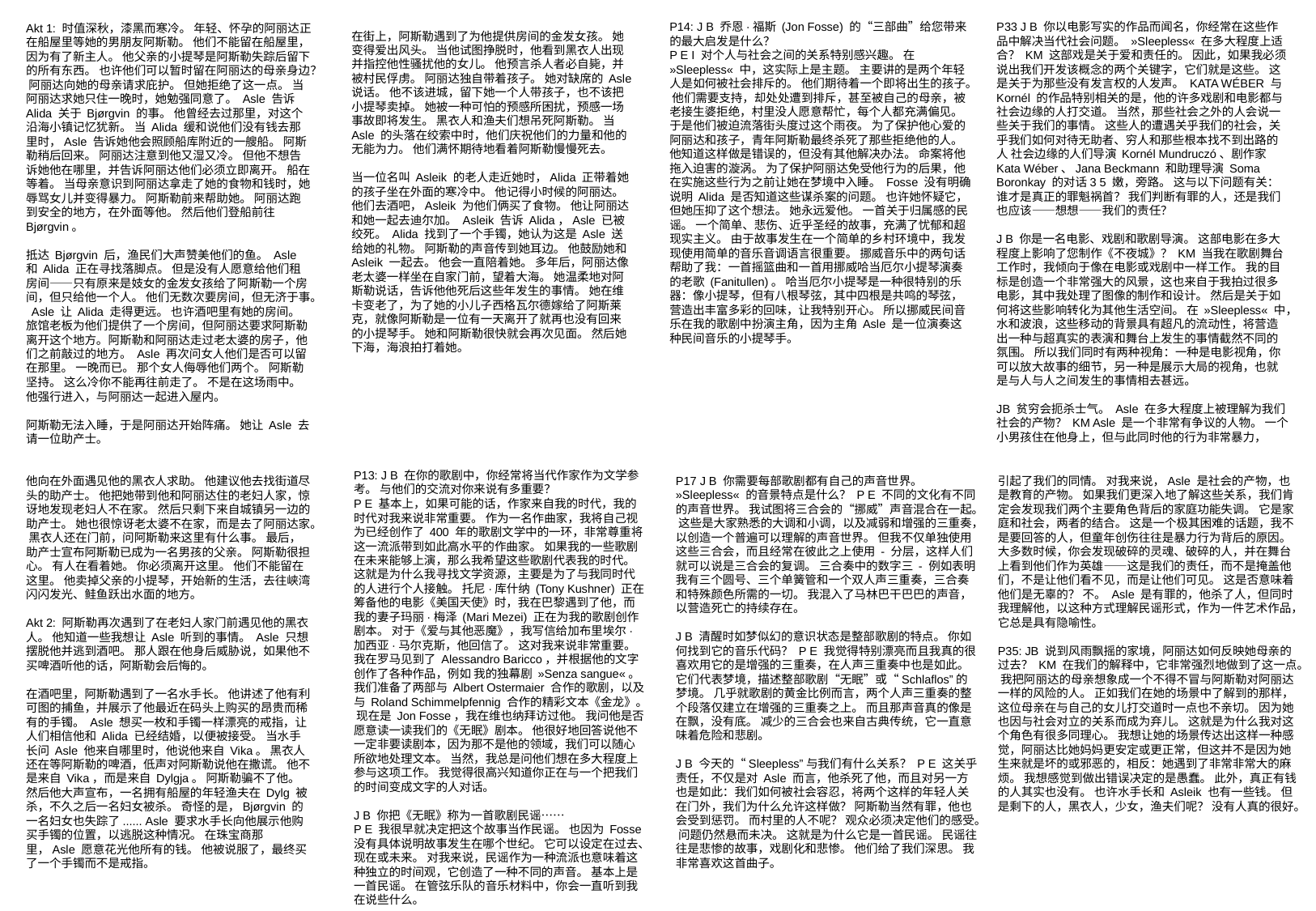

P14: J B 乔恩·福斯 (Jon Fosse) 的“三部曲”给您带来的最大启发是什么？
P E I 对个人与社会之间的关系特别感兴趣。 在 »Sleepless« 中，这实际上是主题。 主要讲的是两个年轻人是如何被社会排斥的。 他们期待着一个即将出生的孩子。 他们需要支持，却处处遭到排斥，甚至被自己的母亲，被老接生婆拒绝，村里没人愿意帮忙，每个人都充满偏见。 于是他们被迫流落街头度过这个雨夜。 为了保护他心爱的阿丽达和孩子，青年阿斯勒最终杀死了那些拒绝他的人。 他知道这样做是错误的，但没有其他解决办法。 命案将他拖入迫害的漩涡。 为了保护阿丽达免受他行为的后果，他在实施这些行为之前让她在梦境中入睡。 Fosse 没有明确说明 Alida 是否知道这些谋杀案的问题。 也许她怀疑它，但她压抑了这个想法。 她永远爱他。 一首关于归属感的民谣。 一个简单、悲伤、近乎圣经的故事，充满了忧郁和超现实主义。 由于故事发生在一个简单的乡村环境中，我发现使用简单的音乐音调语言很重要。 挪威音乐中的两句话帮助了我：一首摇篮曲和一首用挪威哈当厄尔小提琴演奏的老歌 (Fanitullen)。 哈当厄尔小提琴是一种很特别的乐器：像小提琴，但有八根琴弦，其中四根是共鸣的琴弦，营造出丰富多彩的回味，让我特别开心。 所以挪威民间音乐在我的歌剧中扮演主角，因为主角 Asle 是一位演奏这种民间音乐的小提琴手。

P33 J B 你以电影写实的作品而闻名，你经常在这些作品中解决当代社会问题。 »Sleepless« 在多大程度上适合？ KM 这部戏是关于爱和责任的。 因此，如果我必须说出我们开发该概念的两个关键字，它们就是这些。 这是关于为那些没有发言权的人发声。 KATA WÉBER 与 Kornél 的作品特别相关的是，他的许多戏剧和电影都与社会边缘的人打交道。 当然，那些社会之外的人会说一些关于我们的事情。 这些人的遭遇关乎我们的社会，关乎我们如何对待无助者、穷人和那些根本找不到出路的人 社会边缘的人们导演 Kornél Mundruczó、剧作家 Kata Wéber、Jana Beckmann 和助理导演 Soma Boronkay 的对话3 5 嫩，旁路。 这与以下问题有关：谁才是真正的罪魁祸首？ 我们判断有罪的人，还是我们也应该——想想——我们的责任？

J B 你是一名电影、戏剧和歌剧导演。 这部电影在多大程度上影响了您制作《不夜城》？ KM 当我在歌剧舞台工作时，我倾向于像在电影或戏剧中一样工作。 我的目标是创造一个非常强大的风景，这也来自于我拍过很多电影，其中我处理了图像的制作和设计。 然后是关于如何将这些影响转化为其他生活空间。 在 »Sleepless« 中，水和波浪，这些移动的背景具有超凡的流动性，将营造出一种与超真实的表演和舞台上发生的事情截然不同的氛围。 所以我们同时有两种视角：一种是电影视角，你可以放大故事的细节，另一种是展示大局的视角，也就是与人与人之间发生的事情相去甚远。

JB 贫穷会扼杀士气。 Asle 在多大程度上被理解为我们社会的产物？ KM Asle 是一个非常有争议的人物。 一个小男孩住在他身上，但与此同时他的行为非常暴力，
Akt 1: 时值深秋，漆黑而寒冷。 年轻、怀孕的阿丽达正在船屋里等她的男朋友阿斯勒。 他们不能留在船屋里，因为有了新主人。 他父亲的小提琴是阿斯勒失踪后留下的所有东西。 也许他们可以暂时留在阿丽达的母亲身边？ 阿丽达向她的母亲请求庇护。 但她拒绝了这一点。 当阿丽达求她只住一晚时，她勉强同意了。 Asle 告诉 Alida 关于 Bjørgvin 的事。 他曾经去过那里，对这个沿海小镇记忆犹新。 当 Alida 缓和说他们没有钱去那里时，Asle 告诉她他会照顾船库附近的一艘船。 阿斯勒稍后回来。 阿丽达注意到他又湿又冷。 但他不想告诉她他在哪里，并告诉阿丽达他们必须立即离开。 船在等着。 当母亲意识到阿丽达拿走了她的食物和钱时，她辱骂女儿并变得暴力。 阿斯勒前来帮助她。 阿丽达跑到安全的地方，在外面等他。 然后他们登船前往 Bjørgvin。

抵达 Bjørgvin 后，渔民们大声赞美他们的鱼。 Asle 和 Alida 正在寻找落脚点。 但是没有人愿意给他们租房间——只有原来是妓女的金发女孩给了阿斯勒一个房间，但只给他一个人。 他们无数次要房间，但无济于事。 Asle 让 Alida 走得更远。 也许酒吧里有她的房间。 旅馆老板为他们提供了一个房间，但阿丽达要求阿斯勒离开这个地方。阿斯勒和阿丽达走过老太婆的房子，他们之前敲过的地方。 Asle 再次问女人他们是否可以留在那里。 一晚而已。 那个女人侮辱他们两个。 阿斯勒坚持。 这么冷你不能再往前走了。 不是在这场雨中。 他强行进入，与阿丽达一起进入屋内。

阿斯勒无法入睡，于是阿丽达开始阵痛。 她让 Asle 去请一位助产士。

他向在外面遇见他的黑衣人求助。 他建议他去找街道尽头的助产士。 他把她带到他和阿丽达住的老妇人家，惊讶地发现老妇人不在家。 然后只剩下来自城镇另一边的助产士。 她也很惊讶老太婆不在家，而是去了阿丽达家。 黑衣人还在门前，问阿斯勒来这里有什么事。 最后，助产士宣布阿斯勒已成为一名男孩的父亲。 阿斯勒很担心。 有人在看着她。 你必须离开这里。 他们不能留在这里。 他卖掉父亲的小提琴，开始新的生活，去往峡湾闪闪发光、鲑鱼跃出水面的地方。

Akt 2: 阿斯勒再次遇到了在老妇人家门前遇见他的黑衣人。 他知道一些我想让 Asle 听到的事情。 Asle 只想摆脱他并逃到酒吧。 那人跟在他身后威胁说，如果他不买啤酒听他的话，阿斯勒会后悔的。

在酒吧里，阿斯勒遇到了一名水手长。 他讲述了他有利可图的捕鱼，并展示了他最近在码头上购买的昂贵而稀有的手镯。 Asle 想买一枚和手镯一样漂亮的戒指，让人们相信他和 Alida 已经结婚，以便被接受。 当水手长问 Asle 他来自哪里时，他说他来自 Vika。 黑衣人还在等阿斯勒的啤酒，低声对阿斯勒说他在撒谎。 他不是来自 Vika，而是来自 Dylgja。 阿斯勒骗不了他。 然后他大声宣布，一名拥有船屋的年轻渔夫在 Dylg 被杀，不久之后一名妇女被杀。 奇怪的是，Bjørgvin 的一名妇女也失踪了...... Asle 要求水手长向他展示他购买手镯的位置，以逃脱这种情况。 在珠宝商那里，Asle 愿意花光他所有的钱。 他被说服了，最终买了一个手镯而不是戒指。
在街上，阿斯勒遇到了为他提供房间的金发女孩。 她变得爱出风头。 当他试图挣脱时，他看到黑衣人出现并指控他性骚扰他的女儿。 他预言杀人者必自毙，并被村民俘虏。 阿丽达独自带着孩子。 她对缺席的 Asle 说话。 他不该进城，留下她一个人带孩子，也不该把小提琴卖掉。 她被一种可怕的预感所困扰，预感一场事故即将发生。 黑衣人和渔夫们想吊死阿斯勒。 当 Asle 的头落在绞索中时，他们庆祝他们的力量和他的无能为力。 他们满怀期待地看着阿斯勒慢慢死去。

当一位名叫 Asleik 的老人走近她时，Alida 正带着她的孩子坐在外面的寒冷中。 他记得小时候的阿丽达。 他们去酒吧，Asleik 为他们俩买了食物。 他让阿丽达和她一起去迪尔加。 Asleik 告诉 Alida，Asle 已被绞死。 Alida 找到了一个手镯，她认为这是 Asle 送给她的礼物。 阿斯勒的声音传到她耳边。 他鼓励她和 Asleik 一起去。 他会一直陪着她。 多年后，阿丽达像老太婆一样坐在自家门前，望着大海。 她温柔地对阿斯勒说话，告诉他他死后这些年发生的事情。 她在维卡变老了，为了她的小儿子西格瓦尔德嫁给了阿斯莱克，就像阿斯勒是一位有一天离开了就再也没有回来的小提琴手。 她和阿斯勒很快就会再次见面。 然后她下海，海浪拍打着她。
P13: J B 在你的歌剧中，你经常将当代作家作为文学参考。 与他们的交流对你来说有多重要？
P E 基本上，如果可能的话，作家来自我的时代，我的时代对我来说非常重要。 作为一名作曲家，我将自己视为已经创作了 400 年的歌剧文学中的一环，非常尊重将这一流派带到如此高水平的作曲家。 如果我的一些歌剧在未来能够上演，那么我希望这些歌剧代表我的时代。 这就是为什么我寻找文学资源，主要是为了与我同时代的人进行个人接触。 托尼·库什纳 (Tony Kushner) 正在筹备他的电影《美国天使》时，我在巴黎遇到了他，而我的妻子玛丽·梅泽 (Mari Mezei) 正在为我的歌剧创作剧本。 对于《爱与其他恶魔》，我写信给加布里埃尔·加西亚·马尔克斯，他回信了。 这对我来说非常重要。 我在罗马见到了 Alessandro Baricco，并根据他的文字创作了各种作品，例如 我的独幕剧 »Senza sangue«。 我们准备了两部与 Albert Ostermaier 合作的歌剧，以及与 Roland Schimmelpfennig 合作的精彩文本《金龙》。 现在是 Jon Fosse，我在维也纳拜访过他。 我问他是否愿意读一读我们的《无眠》剧本。 他很好地回答说他不一定非要读剧本，因为那不是他的领域，我们可以随心所欲地处理文本。 当然，我总是问他们想在多大程度上参与这项工作。 我觉得很高兴知道你正在与一个把我们的时间变成文字的人对话。

J B 你把《无眠》称为一首歌剧民谣……
P E 我很早就决定把这个故事当作民谣。 也因为 Fosse 没有具体说明故事发生在哪个世纪。 它可以设定在过去、现在或未来。 对我来说，民谣作为一种流派也意味着这种独立的时间观，它创造了一种不同的声音。 基本上是一首民谣。 在管弦乐队的音乐材料中，你会一直听到我在说些什么。
P17 J B 你需要每部歌剧都有自己的声音世界。 »Sleepless« 的音景特点是什么？ P E 不同的文化有不同的声音世界。 我试图将三合会的“挪威”声音混合在一起。 这些是大家熟悉的大调和小调，以及减弱和增强的三重奏，以创造一个普遍可以理解的声音世界。 但我不仅单独使用这些三合会，而且经常在彼此之上使用 - 分层，这样人们就可以说是三合会的复调。 三合奏中的数字三 - 例如表明我有三个圆号、三个单簧管和一个双人声三重奏，三合奏和特殊颜色所需的一切。 我混入了马林巴干巴巴的声音，以营造死亡的持续存在。

J B 清醒时如梦似幻的意识状态是整部歌剧的特点。 你如何找到它的音乐代码？ P E 我觉得特别漂亮而且我真的很喜欢用它的是增强的三重奏，在人声三重奏中也是如此。 它们代表梦境，描述整部歌剧“无眠”或“Schlaflos”的梦境。 几乎就歌剧的黄金比例而言，两个人声三重奏的整个段落仅建立在增强的三重奏之上。 而且那声音真的像是在飘，没有底。 减少的三合会也来自古典传统，它一直意味着危险和悲剧。

J B 今天的“Sleepless”与我们有什么关系？ P E 这关乎责任，不仅是对 Asle 而言，他杀死了他，而且对另一方也是如此：我们如何被社会容忍，将两个这样的年轻人关在门外，我们为什么允许这样做？ 阿斯勒当然有罪，他也会受到惩罚。 而村里的人不呢？ 观众必须决定他们的感受。 问题仍然悬而未决。 这就是为什么它是一首民谣。 民谣往往是悲惨的故事，戏剧化和悲惨。 他们给了我们深思。 我非常喜欢这首曲子。
引起了我们的同情。 对我来说，Asle 是社会的产物，也是教育的产物。 如果我们更深入地了解这些关系，我们肯定会发现我们两个主要角色背后的家庭功能失调。 它是家庭和社会，两者的结合。 这是一个极其困难的话题，我不是要回答的人，但童年创伤往往是暴力行为背后的原因。 大多数时候，你会发现破碎的灵魂、破碎的人，并在舞台上看到他们作为英雄——这是我们的责任，而不是掩盖他们，不是让他们看不见，而是让他们可见。 这是否意味着他们是无辜的？ 不。 Asle 是有罪的，他杀了人，但同时我理解他，以这种方式理解民谣形式，作为一件艺术作品，它总是具有隐喻性。

P35: JB 说到风雨飘摇的家境，阿丽达如何反映她母亲的过去？ KM 在我们的解释中，它非常强烈地做到了这一点。 我把阿丽达的母亲想象成一个不得不冒与阿斯勒对阿丽达一样的风险的人。 正如我们在她的场景中了解到的那样，这位母亲在与自己的女儿打交道时一点也不亲切。 因为她也因与社会对立的关系而成为弃儿。 这就是为什么我对这个角色有很多同理心。 我想让她的场景传达出这样一种感觉，阿丽达比她妈妈更安定或更正常，但这并不是因为她生来就是坏的或邪恶的，相反：她遇到了非常非常大的麻烦。 我想感觉到做出错误决定的是愚蠢。 此外，真正有钱的人其实也没有。 也许水手长和 Asleik 也有一些钱。 但是剩下的人，黑衣人，少女，渔夫们呢？ 没有人真的很好。